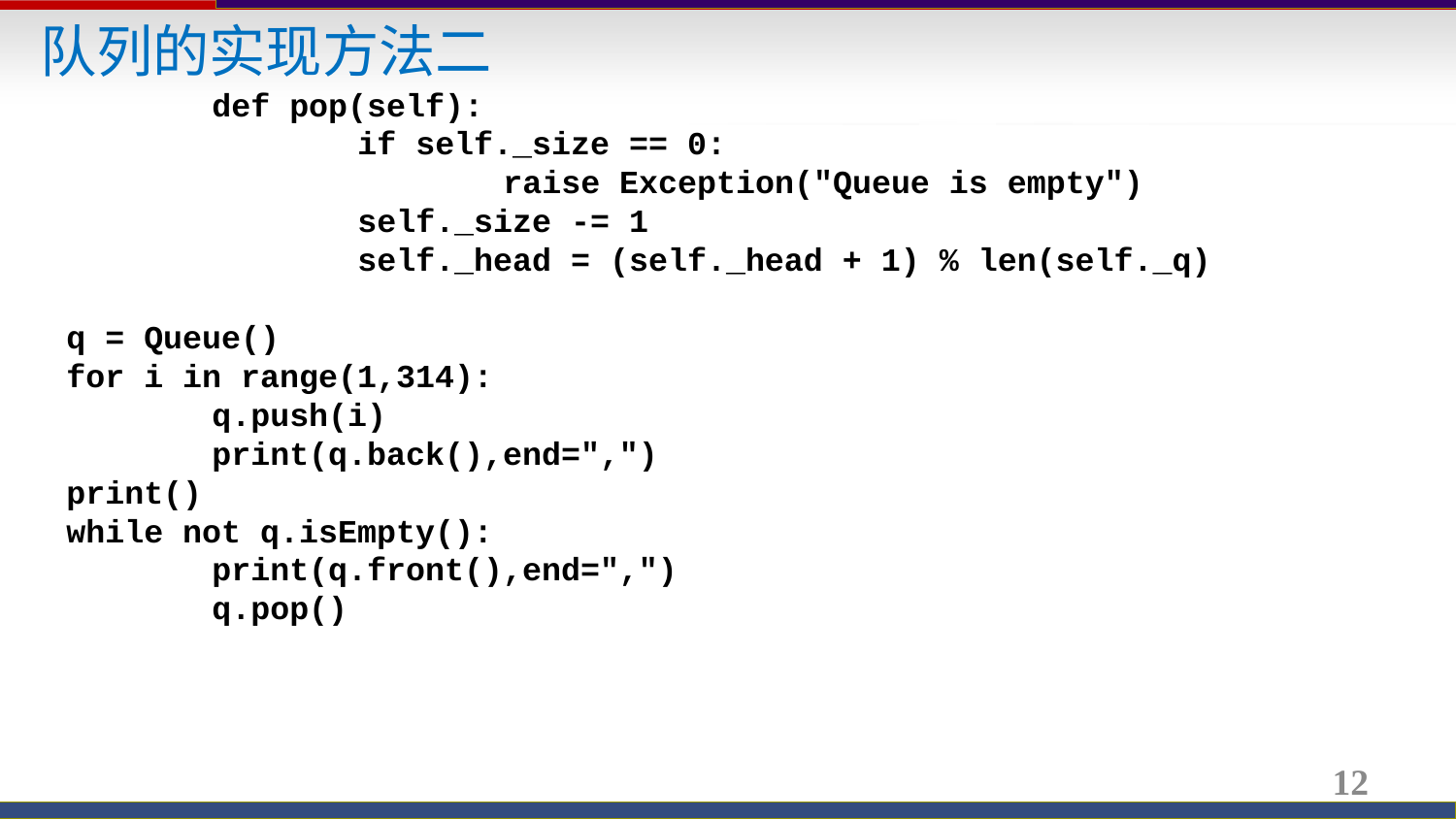

队列的实现方法二
	def pop(self):
		if self._size == 0:
			raise Exception("Queue is empty")
		self._size -= 1
		self._head = (self._head + 1) % len(self._q)

q = Queue()
for i in range(1,314):
	q.push(i)
	print(q.back(),end=",")
print()
while not q.isEmpty():
	print(q.front(),end=",")
	q.pop()